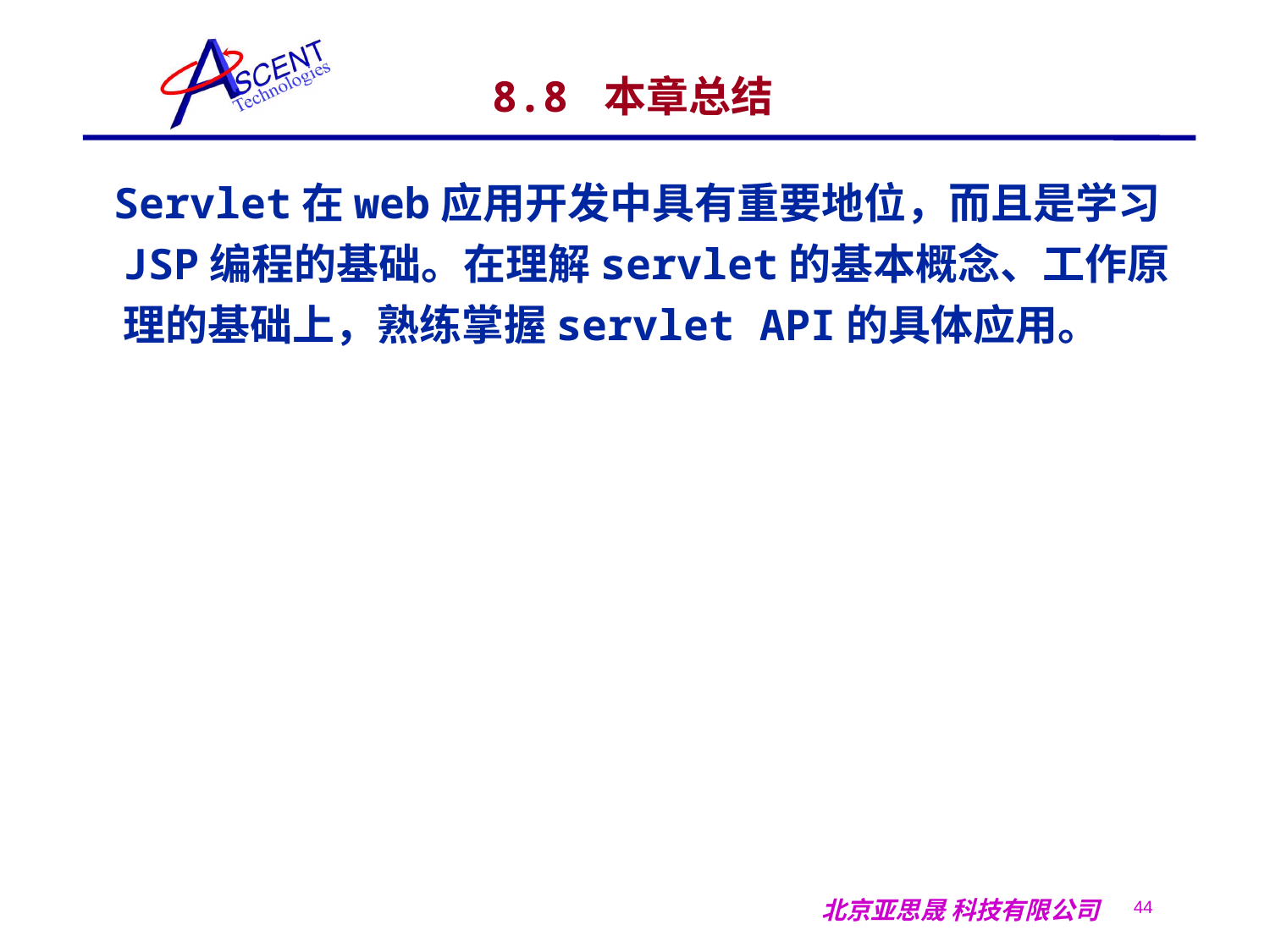

# 8.8 本章总结
  Servlet在web应用开发中具有重要地位，而且是学习JSP编程的基础。在理解servlet的基本概念、工作原理的基础上，熟练掌握servlet API的具体应用。